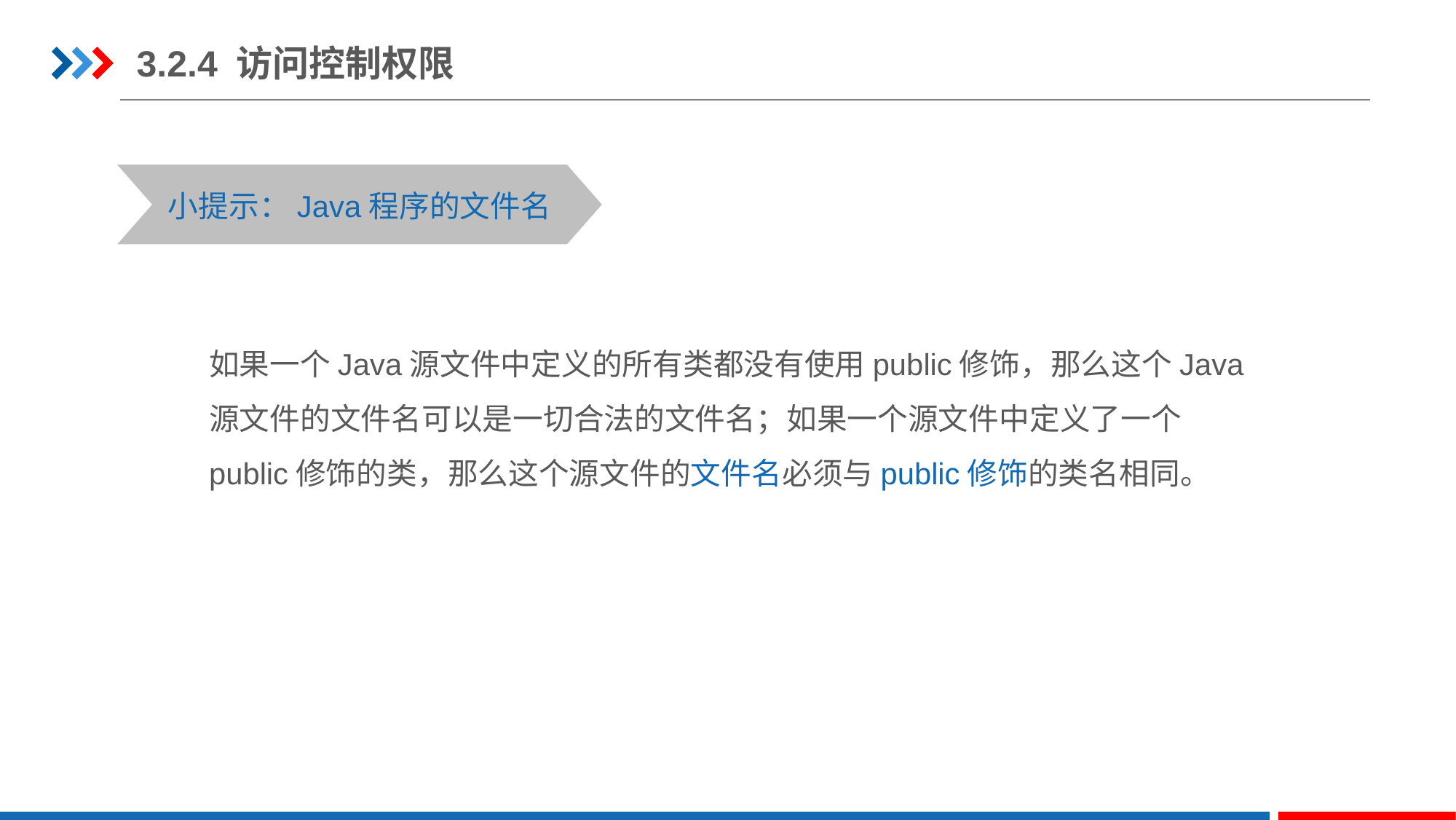

3.2.4 访问控制权限

小提示：Java程序的文件名
如果一个Java源文件中定义的所有类都没有使用public修饰，那么这个Java源文件的文件名可以是一切合法的文件名；如果一个源文件中定义了一个public修饰的类，那么这个源文件的文件名必须与public修饰的类名相同。